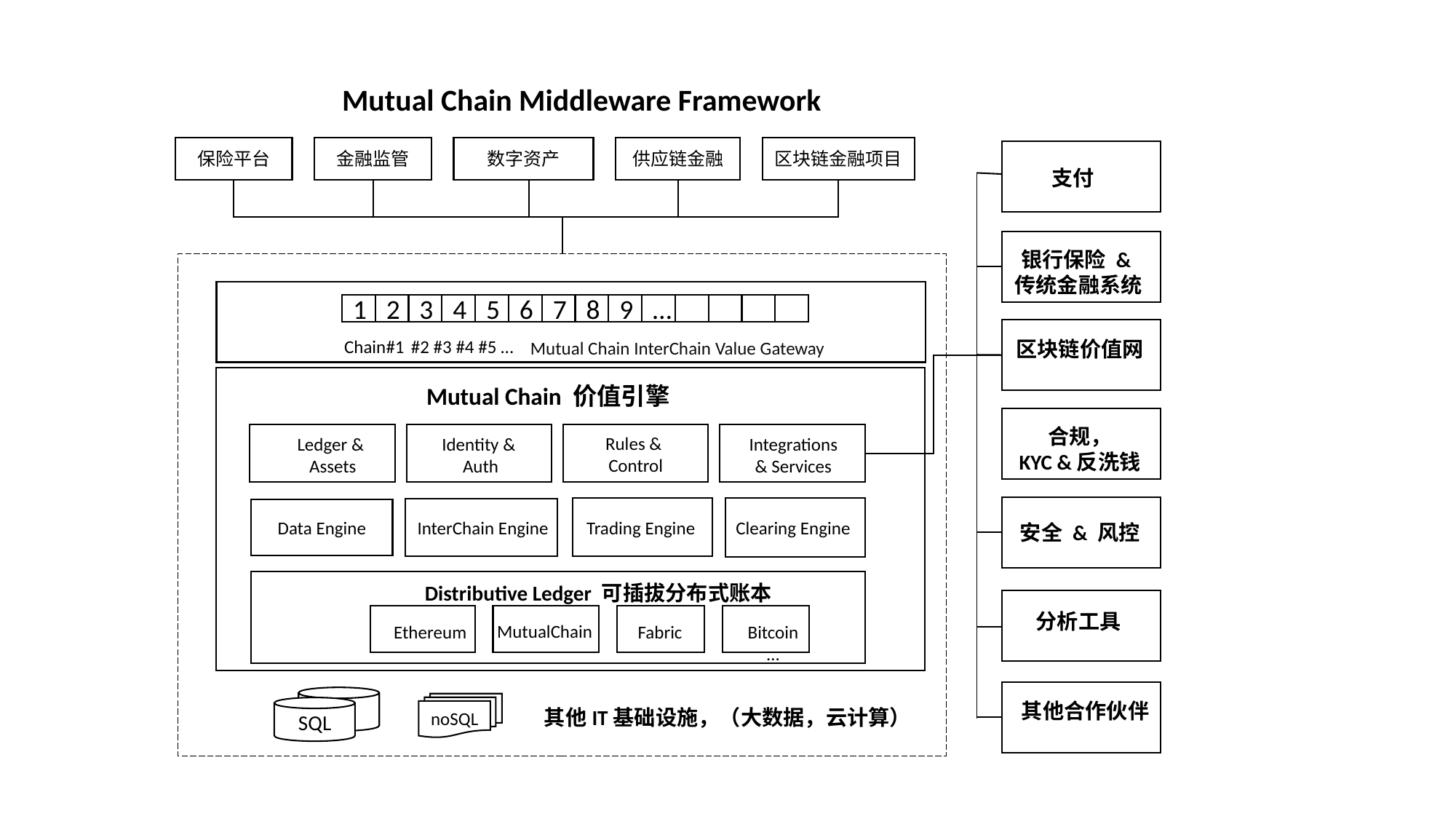

Mutual Chain Middleware Framework
保险平台
金融监管
数字资产
供应链金融
区块链金融项目

支付

银行保险 &
传统金融系统

区块链价值网

合规，
KYC &反洗钱

安全 & 风控

分析工具

其他合作伙伴

1
2
3
4
5
6
7
8
9
…

#2 #3 #4 #5 …
Chain#1
Mutual Chain InterChain Value Gateway

Mutual Chain 价值引擎

Rules &
Control
Integrations
& Services
Ledger &
Assets
Identity &
Auth

Data Engine
InterChain Engine
Trading Engine
Clearing Engine

Distributive Ledger 可插拔分布式账本

MutualChain
Ethereum
Fabric
Bitcoin …
SQL
noSQL
SQL
其他IT基础设施，（大数据，云计算）